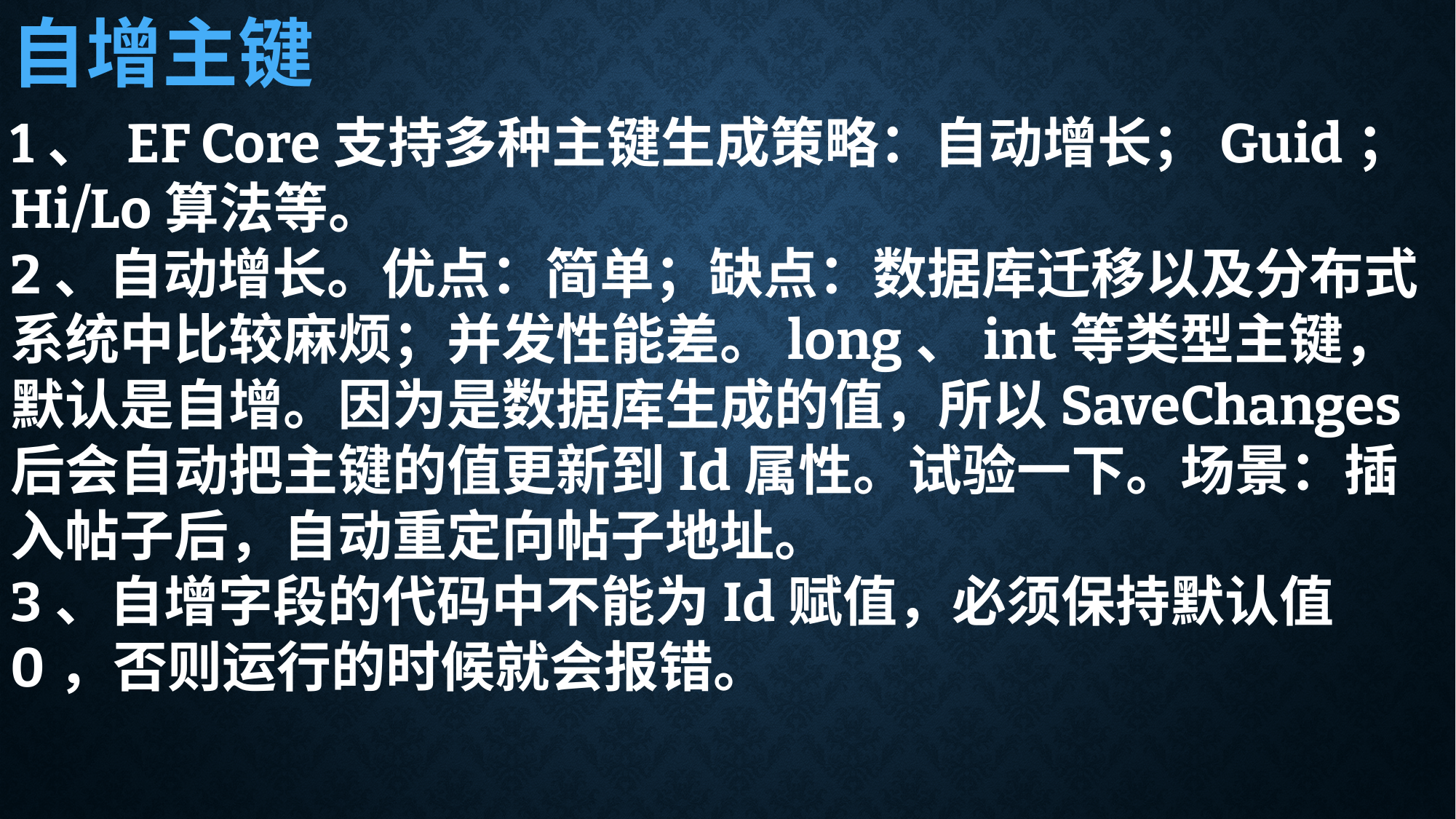

自增主键
1、 EF Core支持多种主键生成策略：自动增长；Guid；Hi/Lo算法等。
2、自动增长。优点：简单；缺点：数据库迁移以及分布式系统中比较麻烦；并发性能差。long、int等类型主键，默认是自增。因为是数据库生成的值，所以SaveChanges后会自动把主键的值更新到Id属性。试验一下。场景：插入帖子后，自动重定向帖子地址。
3、自增字段的代码中不能为Id赋值，必须保持默认值0，否则运行的时候就会报错。